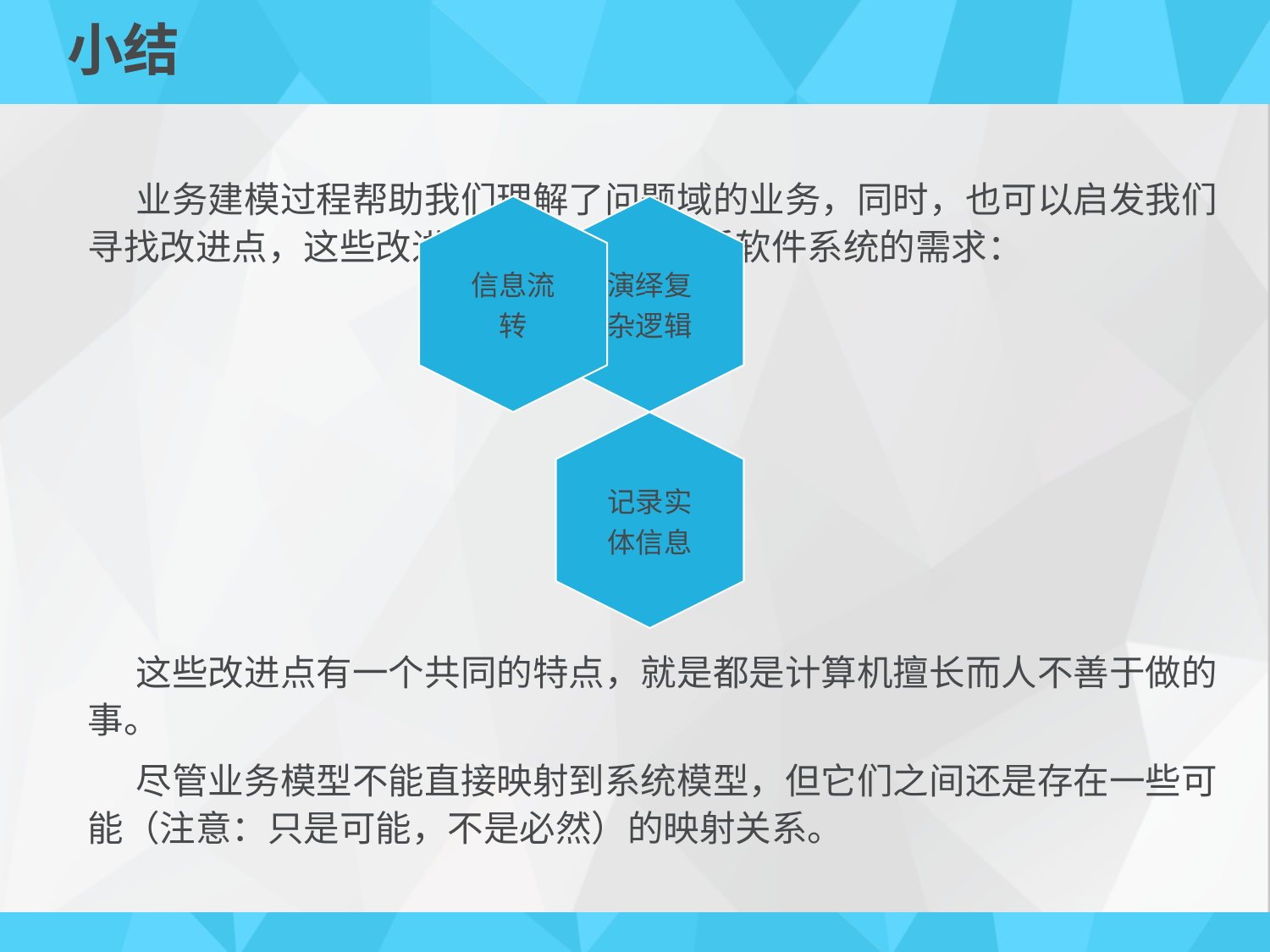

# 小结
     业务建模过程帮助我们理解了问题域的业务，同时，也可以启发我们寻找改进点，这些改进点往往形成了以后软件系统的需求：

     这些改进点有一个共同的特点，就是都是计算机擅长而人不善于做的事。
     尽管业务模型不能直接映射到系统模型，但它们之间还是存在一些可能（注意：只是可能，不是必然）的映射关系。
演绎复杂逻辑
信息流转
记录实体信息